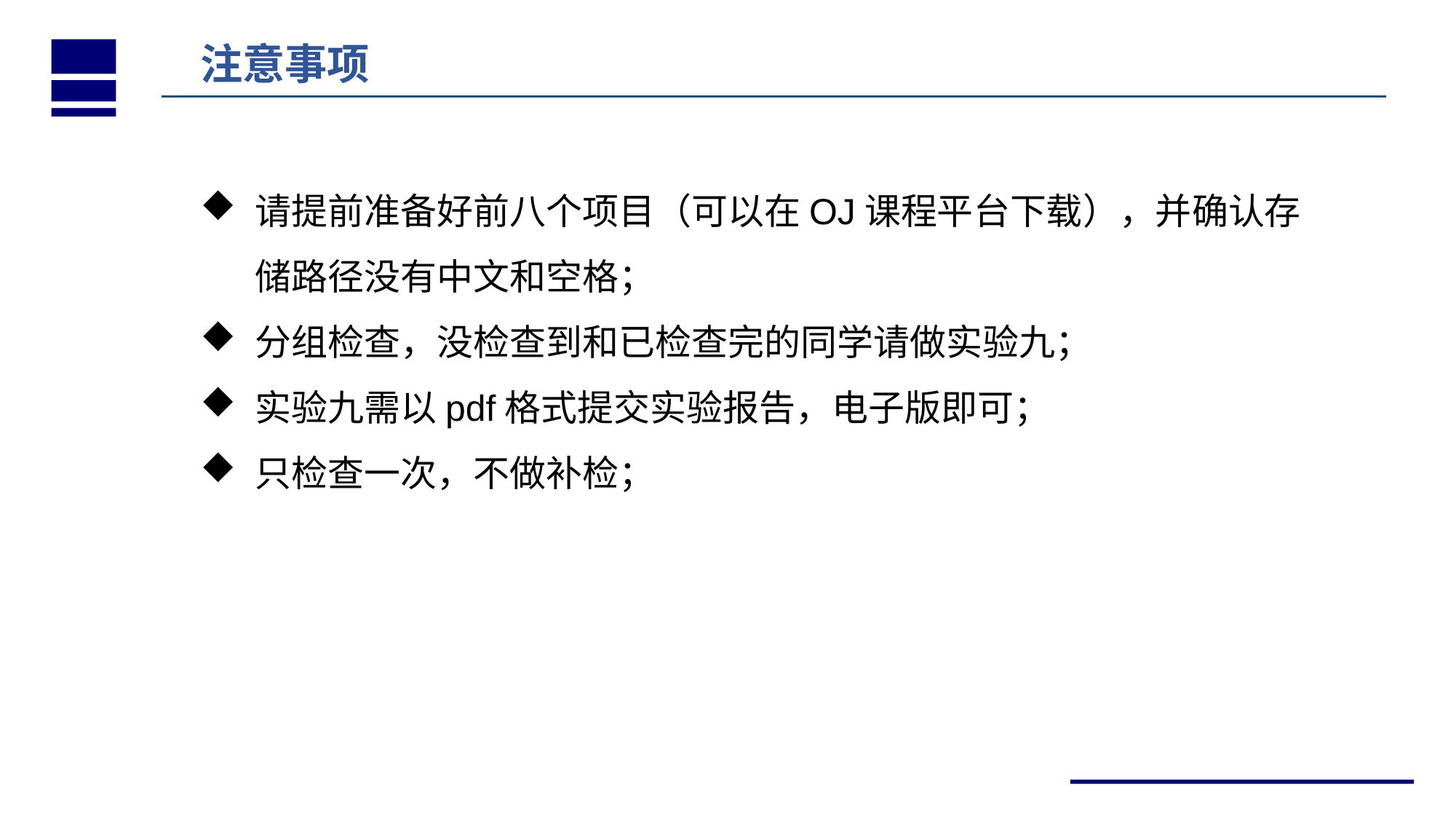

注意事项
请提前准备好前八个项目（可以在OJ课程平台下载），并确认存储路径没有中文和空格；
分组检查，没检查到和已检查完的同学请做实验九；
实验九需以pdf格式提交实验报告，电子版即可；
只检查一次，不做补检；